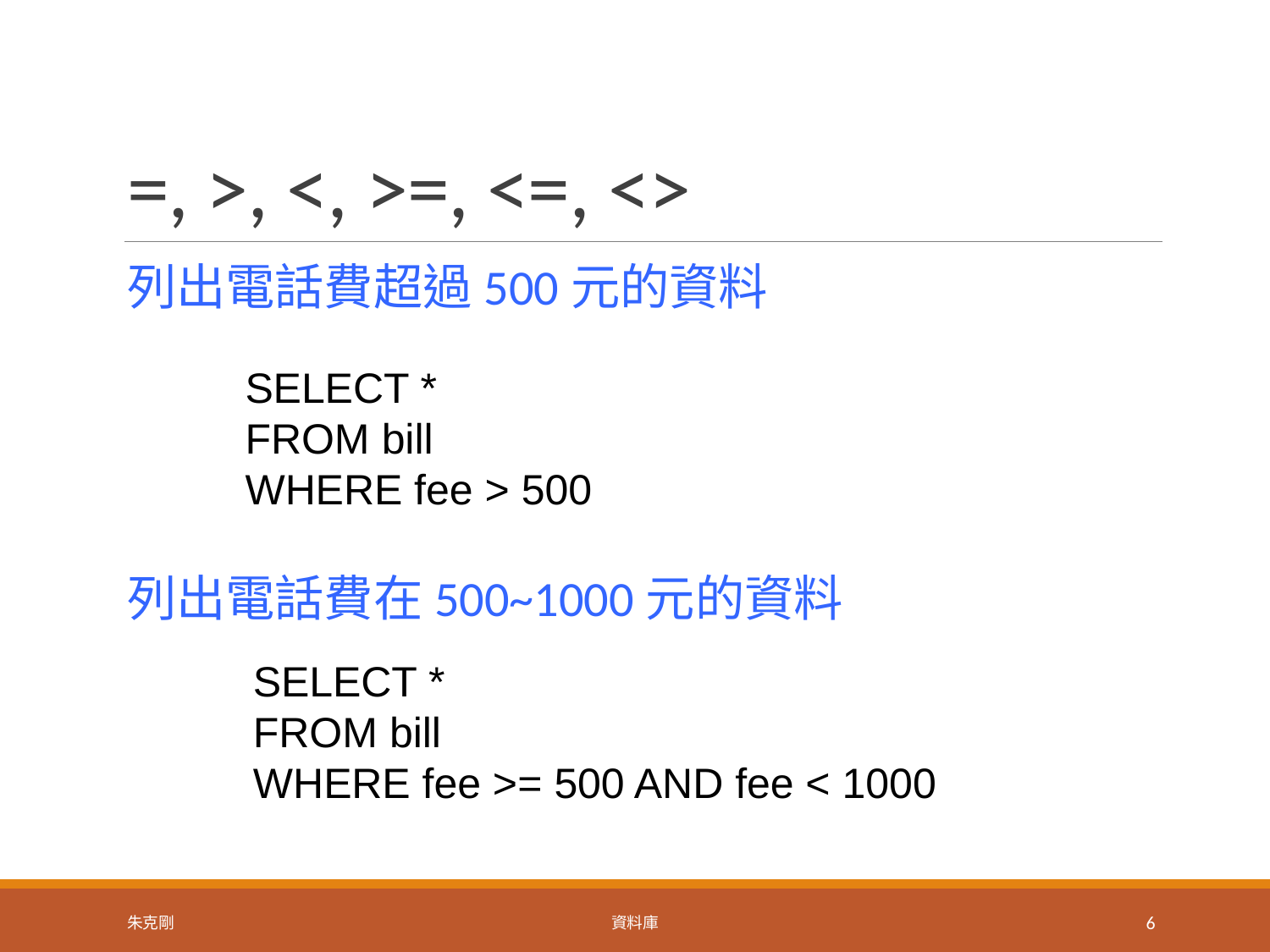

# =, >, <, >=, <=, <>
列出電話費超過500元的資料

列出電話費在500~1000元的資料

SELECT *
FROM bill
WHERE fee > 500
SELECT *
FROM bill
WHERE fee >= 500 AND fee < 1000
朱克剛
資料庫
6